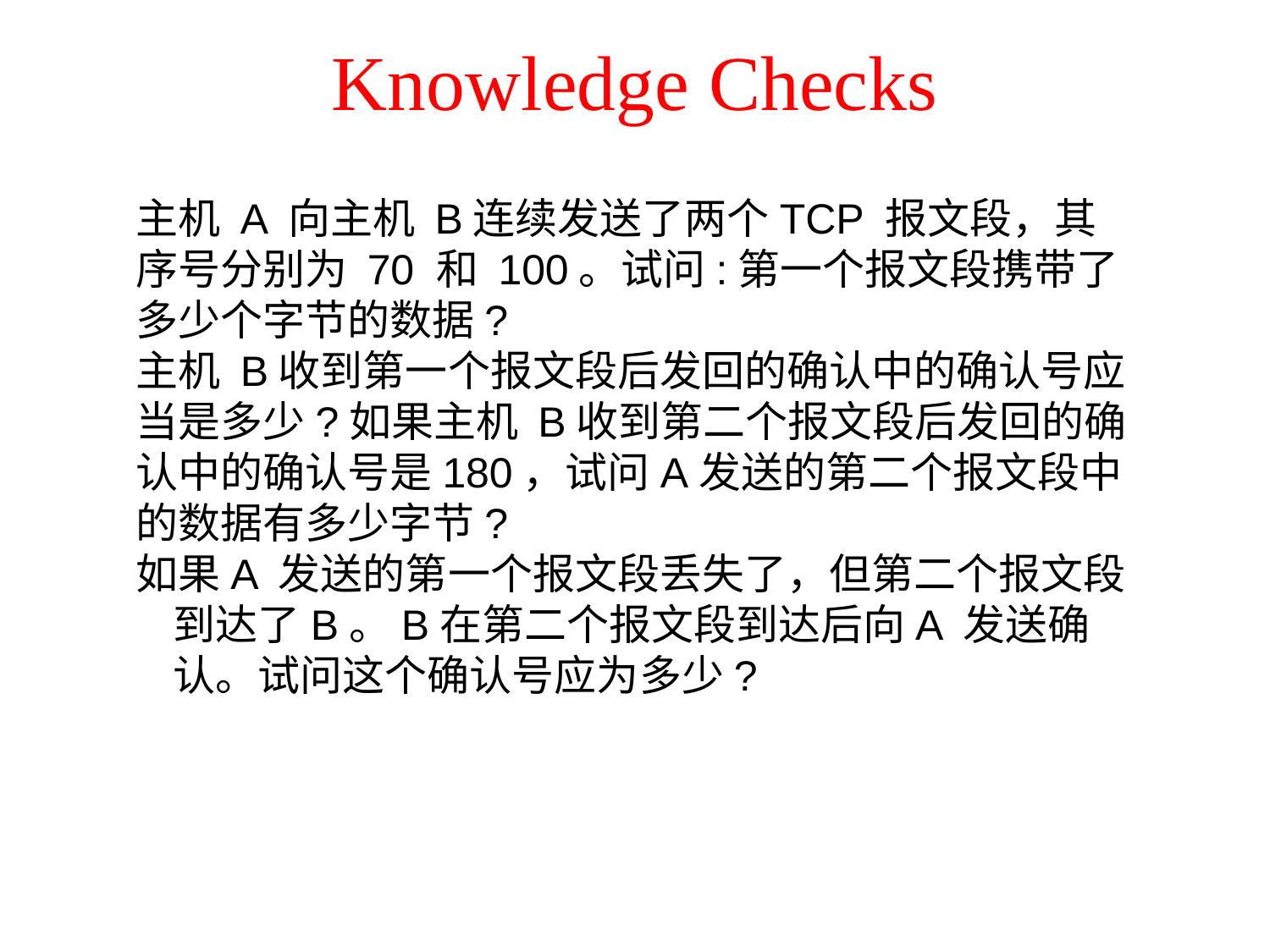

# Knowledge Checks

主机 A 向主机 B连续发送了两个TCP 报文段，其序号分别为 70 和 100。试问:第一个报文段携带了多少个字节的数据?主机 B收到第一个报文段后发回的确认中的确认号应当是多少?如果主机 B收到第二个报文段后发回的确认中的确认号是180，试问A发送的第二个报文段中的数据有多少字节?如果A 发送的第一个报文段丢失了，但第二个报文段到达了B。B在第二个报文段到达后向A 发送确认。试问这个确认号应为多少?